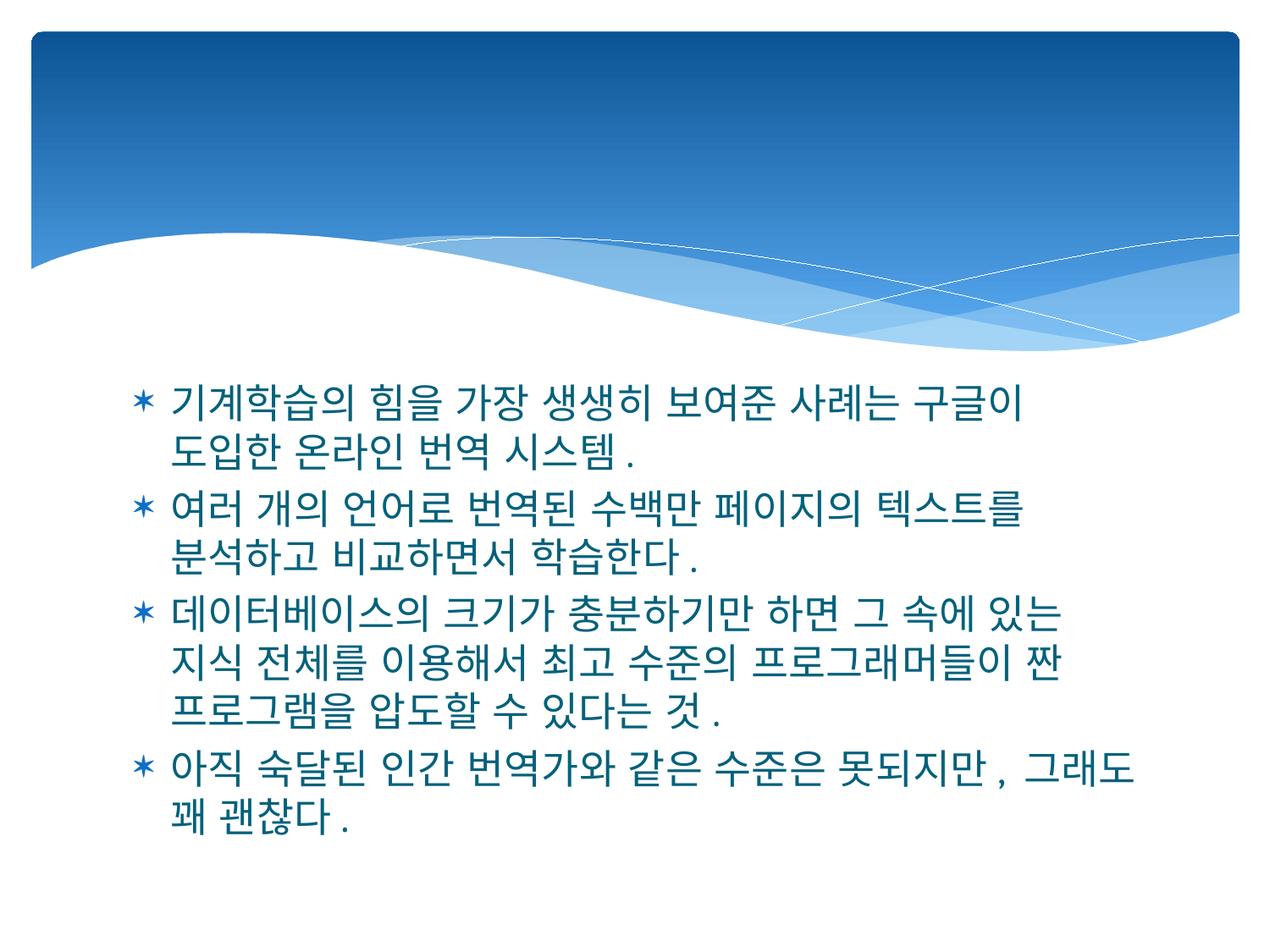

#
기계학습의 힘을 가장 생생히 보여준 사례는 구글이 도입한 온라인 번역 시스템.
여러 개의 언어로 번역된 수백만 페이지의 텍스트를 분석하고 비교하면서 학습한다.
데이터베이스의 크기가 충분하기만 하면 그 속에 있는 지식 전체를 이용해서 최고 수준의 프로그래머들이 짠 프로그램을 압도할 수 있다는 것.
아직 숙달된 인간 번역가와 같은 수준은 못되지만, 그래도 꽤 괜찮다.